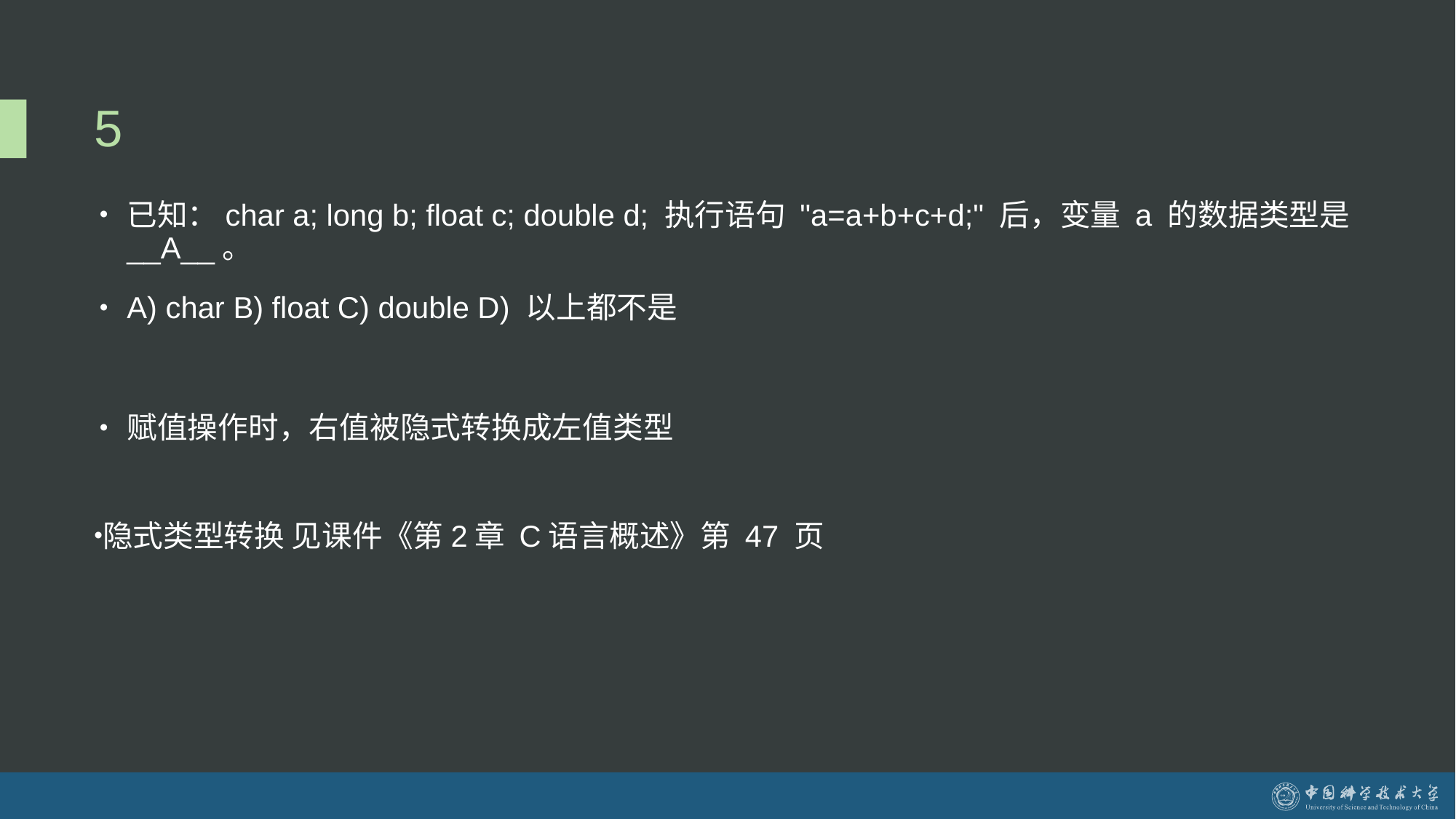

# 5
已知：char a; long b; float c; double d; 执行语句 "a=a+b+c+d;" 后，变量 a 的数据类型是__A__。
A) char B) float C) double D) 以上都不是

赋值操作时，右值被隐式转换成左值类型

隐式类型转换 见课件《第2章 C语言概述》第 47 页